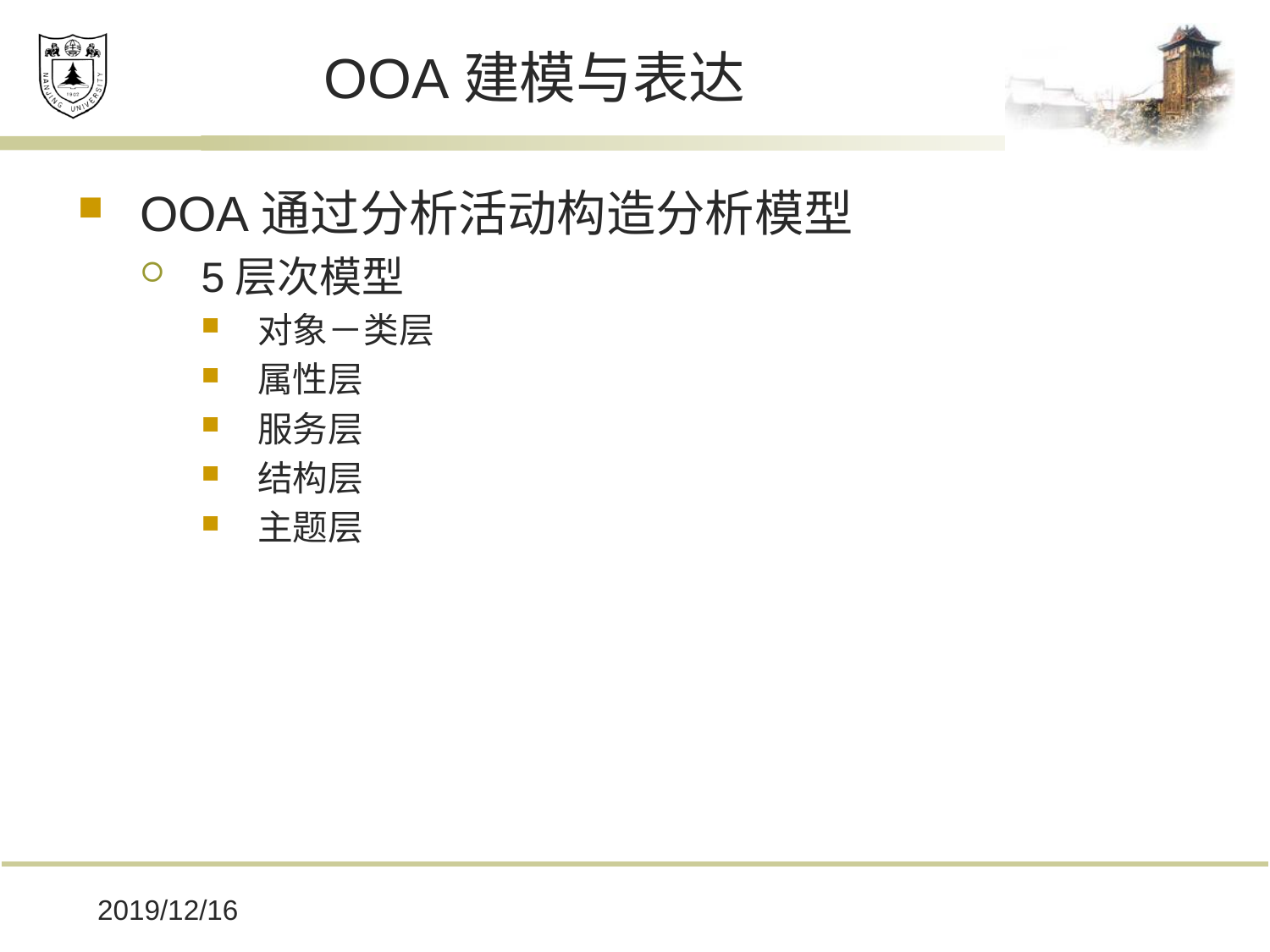

# OOA建模与表达
OOA通过分析活动构造分析模型
5层次模型
对象－类层
属性层
服务层
结构层
主题层
2019/12/16